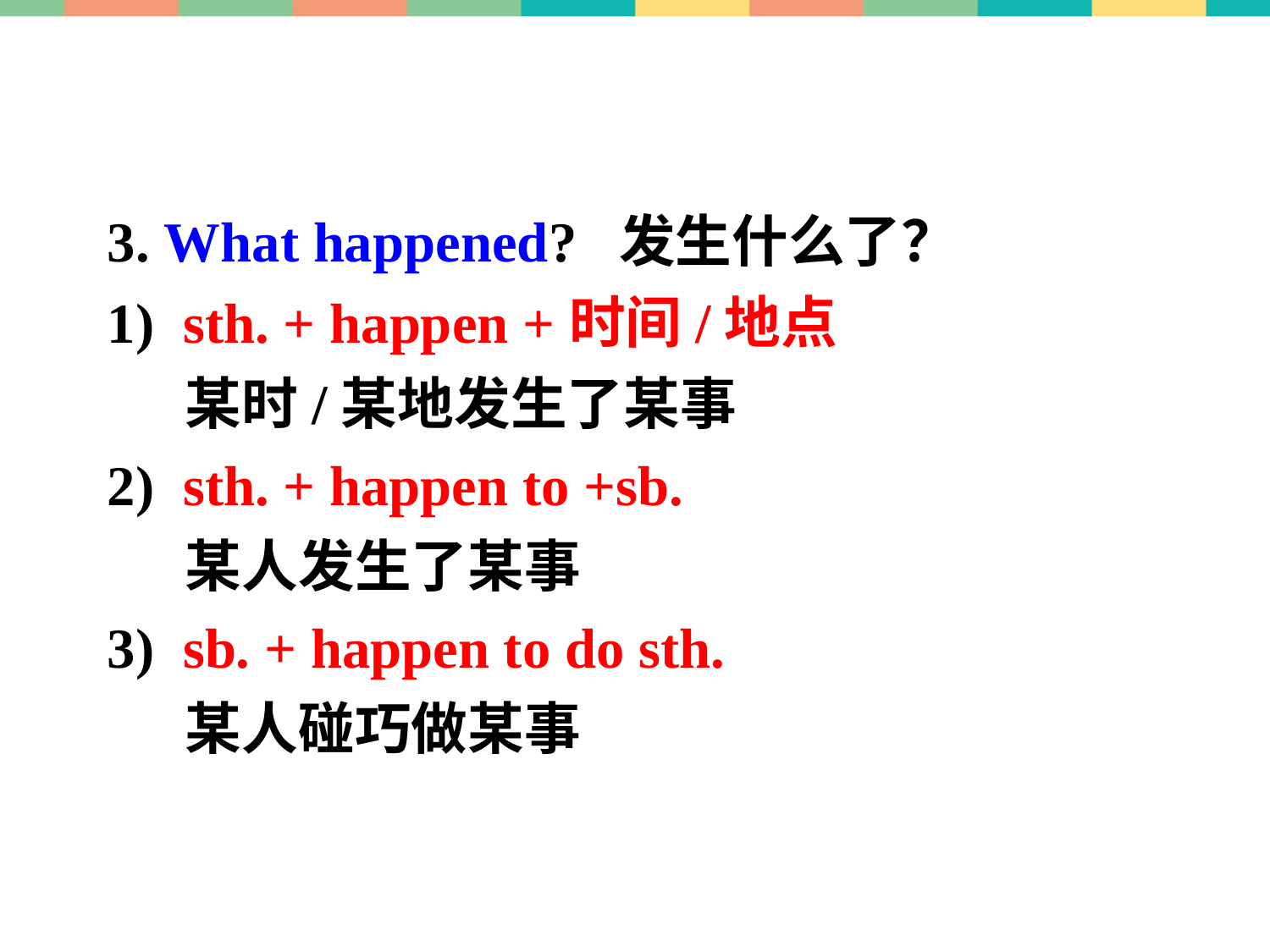

3. What happened?  发生什么了？
 sth. + happen +时间/地点
     某时/某地发生了某事
2)  sth. + happen to +sb.
     某人发生了某事
3)  sb. + happen to do sth.
     某人碰巧做某事